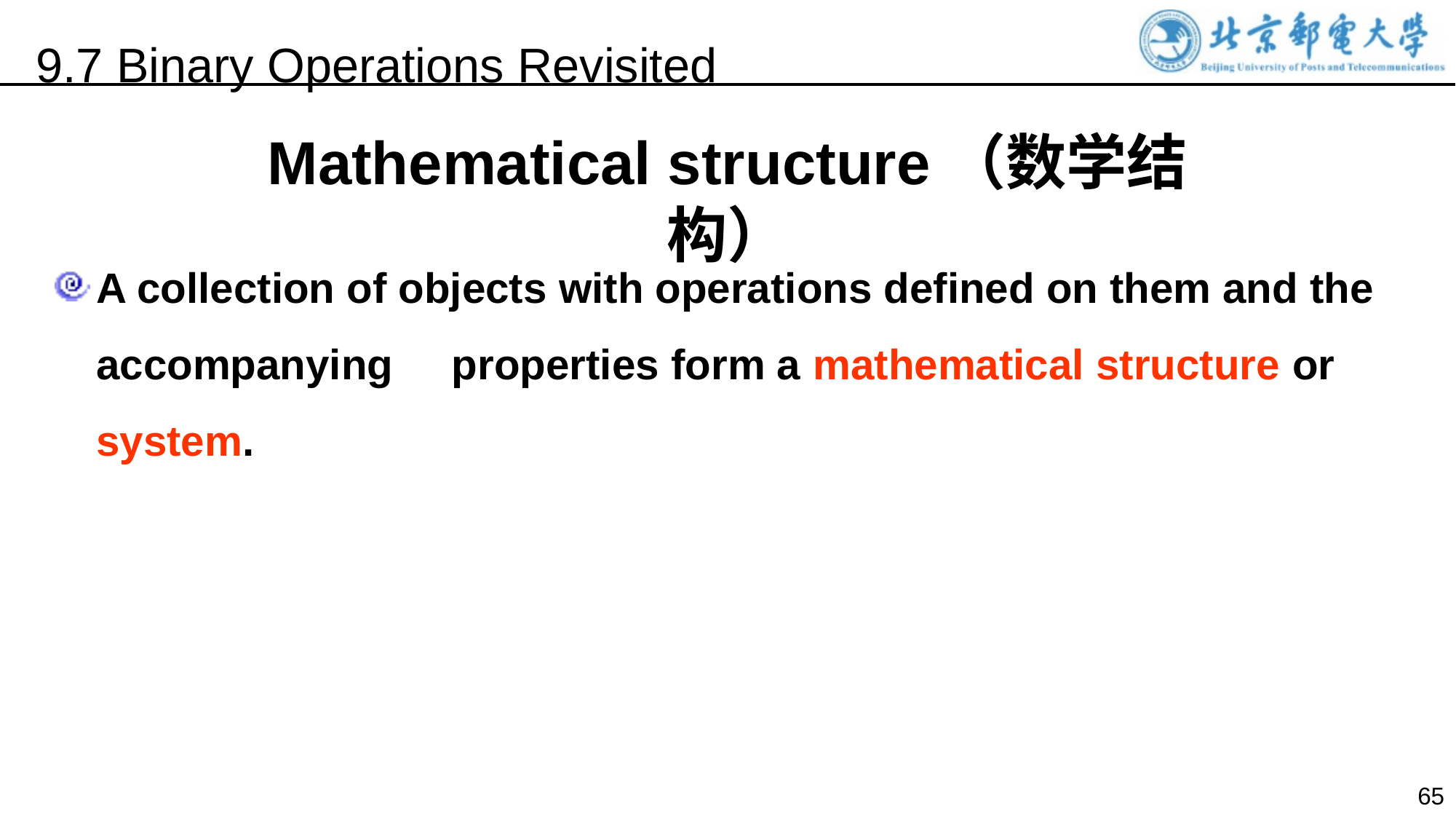

9.7 Binary Operations Revisited
Mathematical structure（数学结构）
A collection of objects with operations defined on them and the accompanying     properties form a mathematical structure or system.